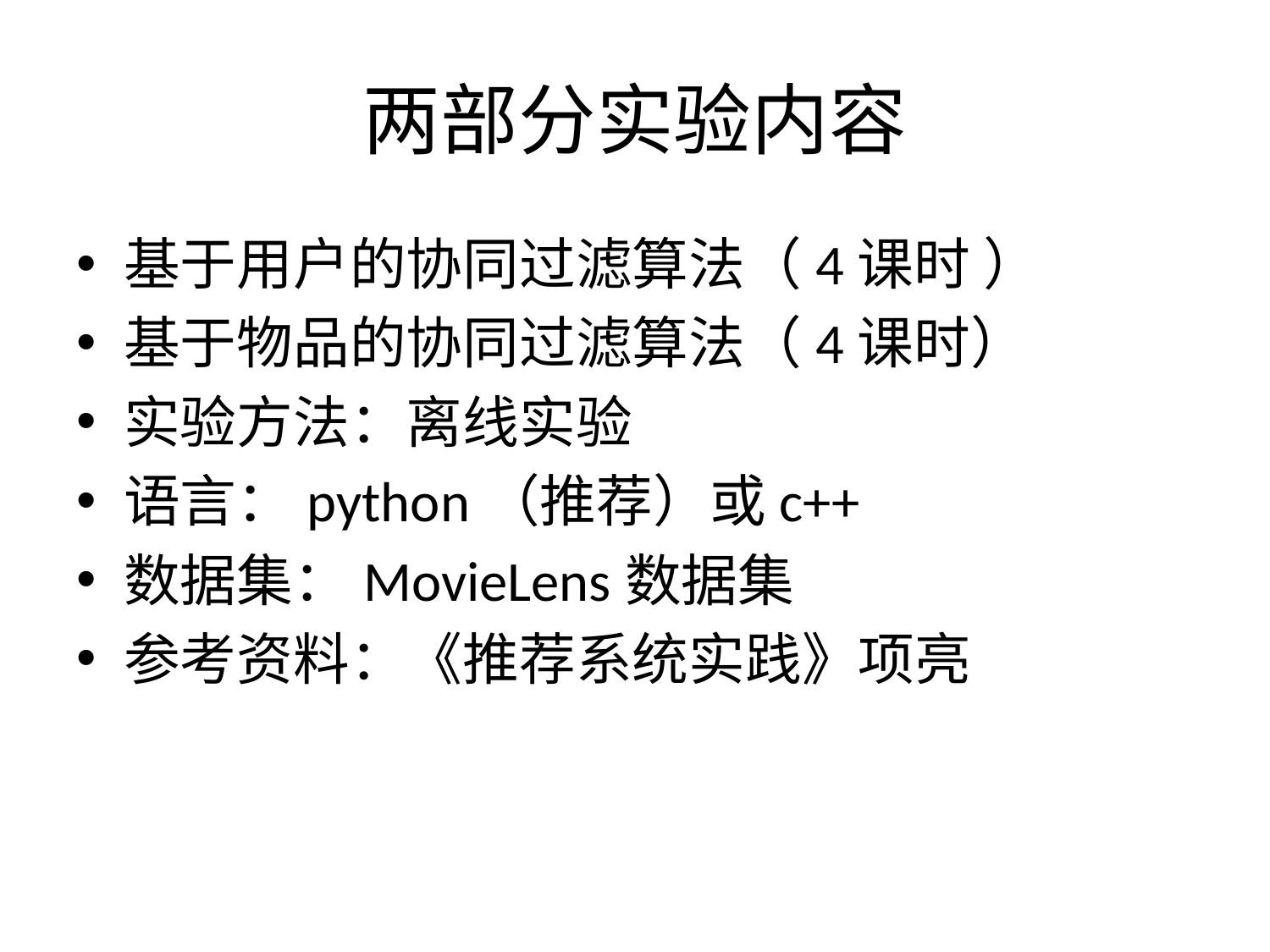

# 两部分实验内容
基于用户的协同过滤算法（4课时 ）
基于物品的协同过滤算法（4课时）
实验方法：离线实验
语言：python（推荐）或c++
数据集：MovieLens数据集
参考资料：《推荐系统实践》项亮